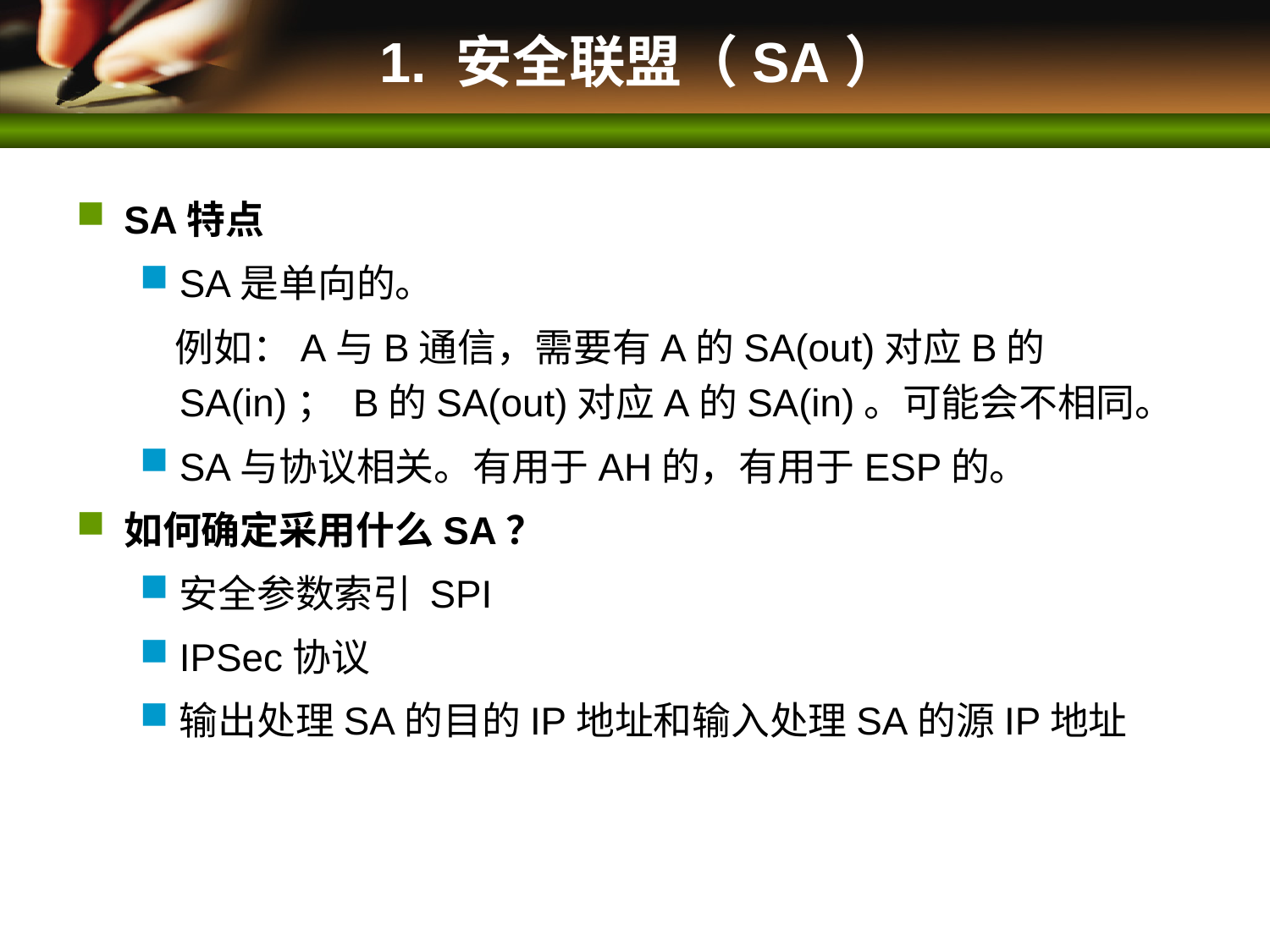

# 1. 安全联盟（SA）
SA特点
SA是单向的。
   例如：A与B通信，需要有A的SA(out)对应B的SA(in)； B的SA(out)对应A的SA(in)。可能会不相同。
SA与协议相关。有用于AH的，有用于ESP的。
如何确定采用什么SA？
安全参数索引 SPI
IPSec协议
输出处理SA的目的IP地址和输入处理SA的源IP地址